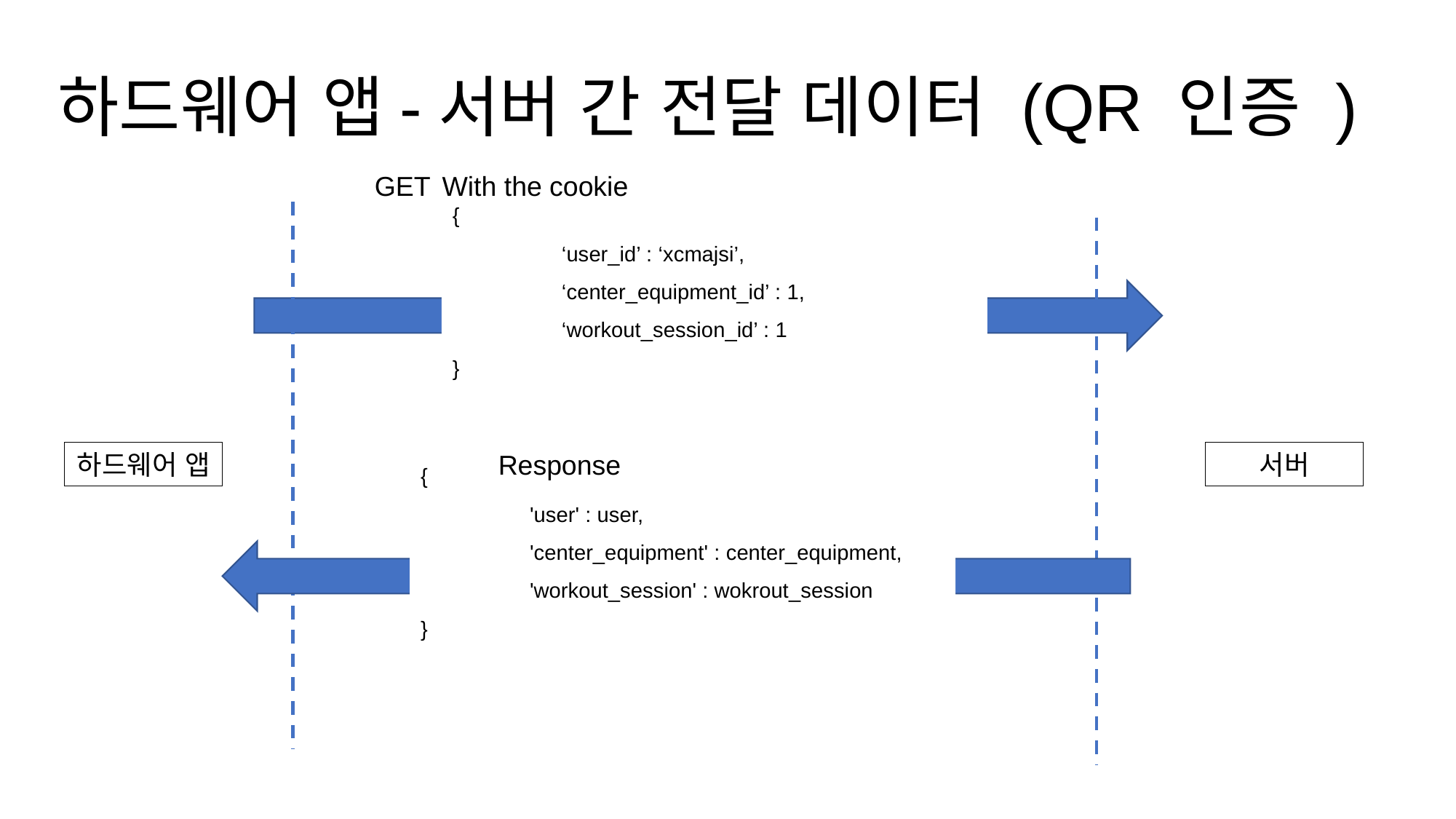

# 하드웨어 앱-서버 간 전달 데이터 (QR 인증 )
GET
With the cookie
{
	‘user_id’ : ‘xcmajsi’,
	‘center_equipment_id’ : 1,
	‘workout_session_id’ : 1
}

Response
하드웨어 앱
서버
{
	'user' : user,
	'center_equipment' : center_equipment,
	'workout_session' : wokrout_session
}